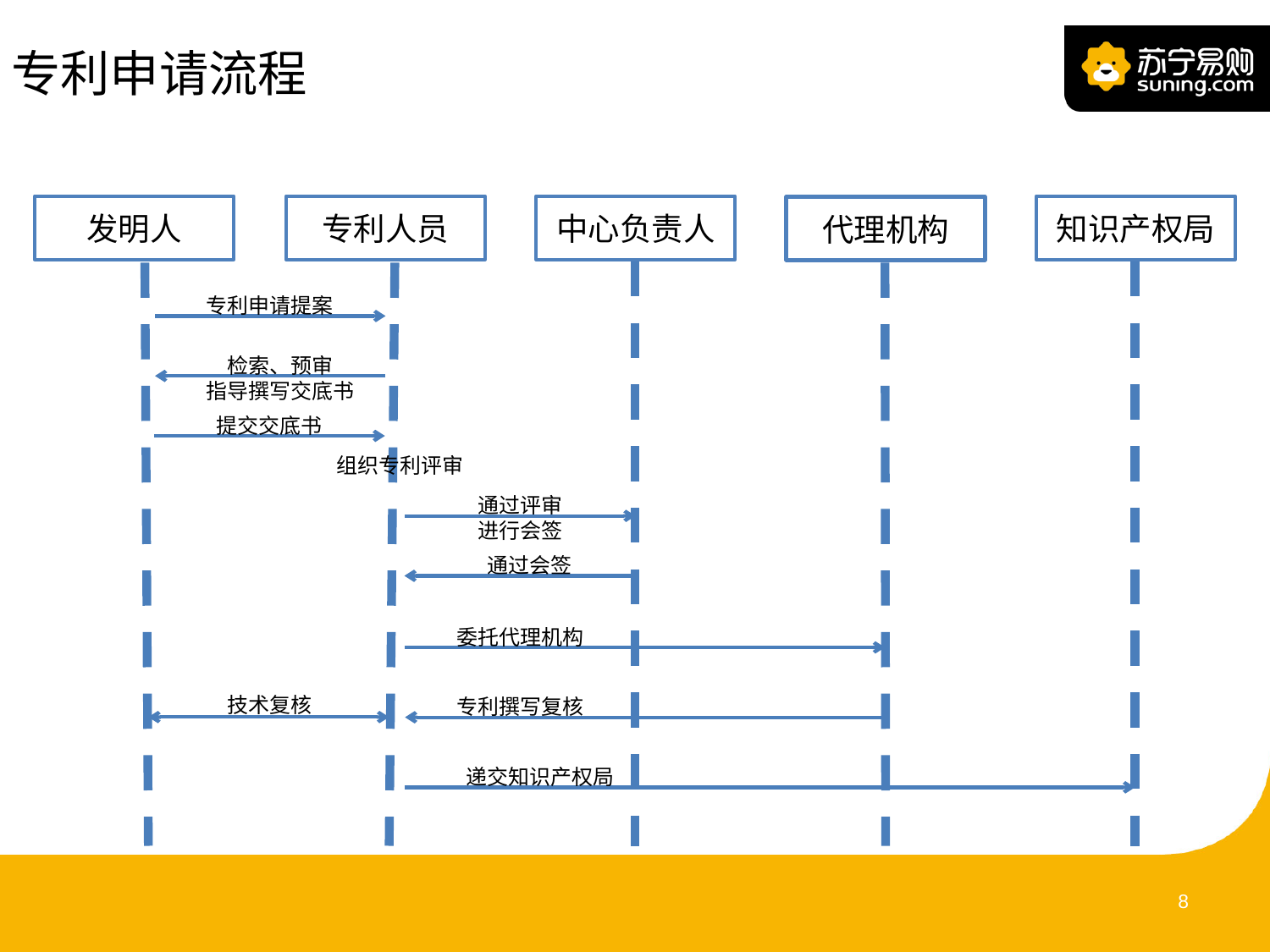

专利申请流程
发明人
专利人员
中心负责人
知识产权局
代理机构
专利申请提案
检索、预审
指导撰写交底书
提交交底书
组织专利评审
通过评审
进行会签
通过会签
委托代理机构
技术复核
专利撰写复核
递交知识产权局
8